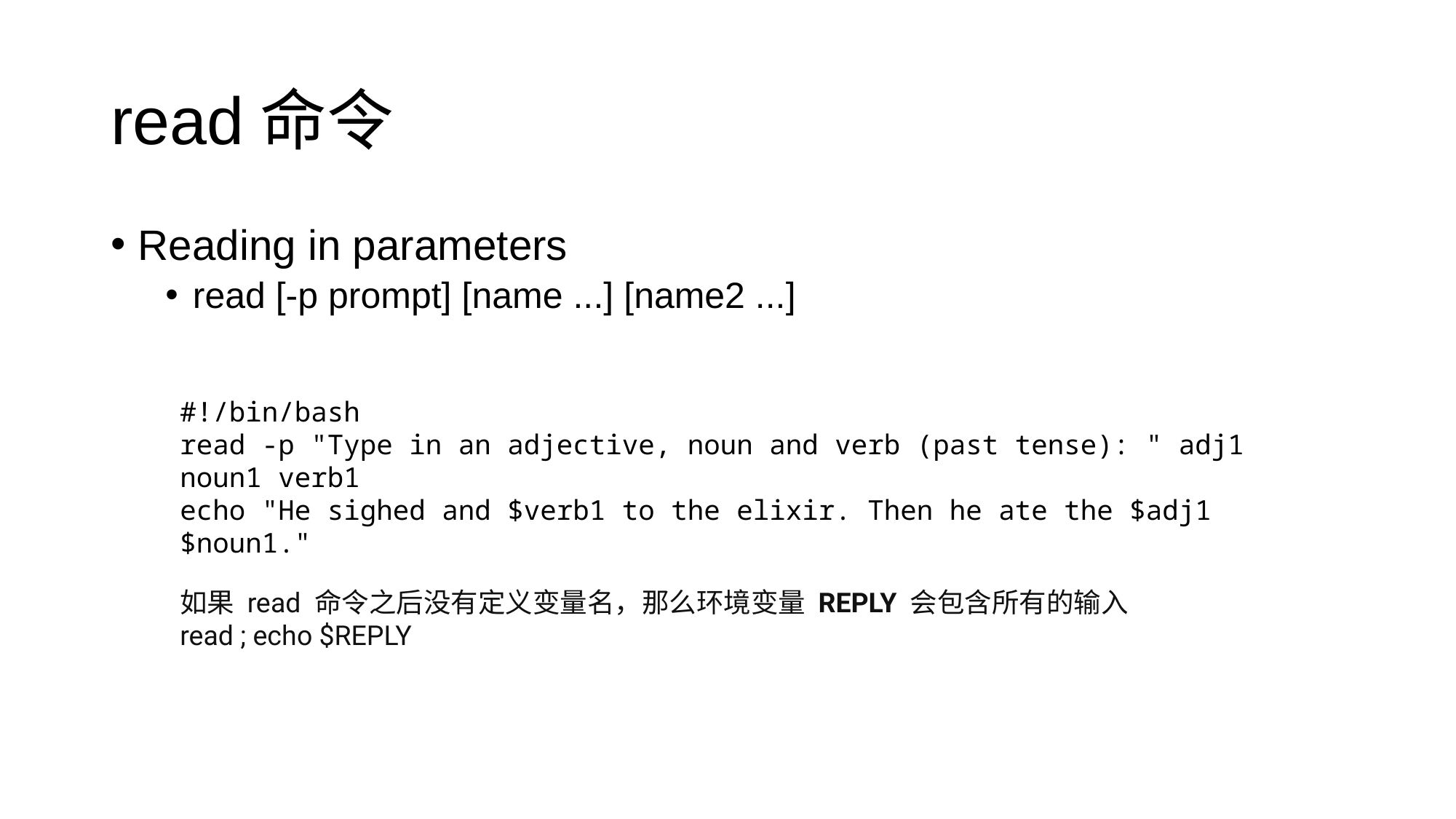

# read命令
Reading in parameters
read [-p prompt] [name ...] [name2 ...]
#!/bin/bash
read -p "Type in an adjective, noun and verb (past tense): " adj1 noun1 verb1
echo "He sighed and $verb1 to the elixir. Then he ate the $adj1 $noun1."
如果 read 命令之后没有定义变量名，那么环境变量 REPLY 会包含所有的输入
read ; echo $REPLY